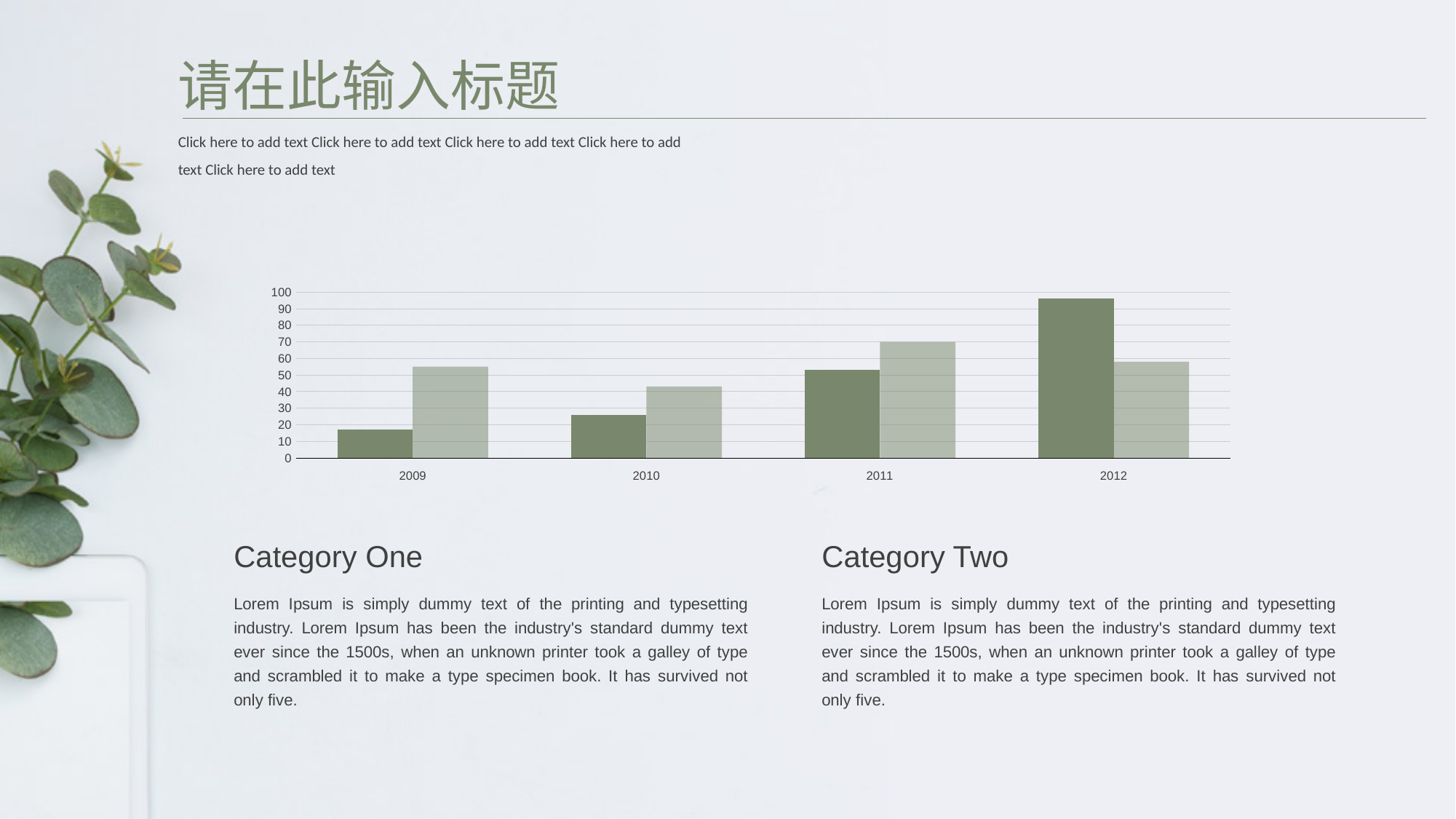

请在此输入标题
Click here to add text Click here to add text Click here to add text Click here to add text Click here to add text

### Chart

| Category | Region 1 | Region 2 |
|---|---|---|
| 2009 | 17.0 | 55.0 |
| 2010 | 26.0 | 43.0 |
| 2011 | 53.0 | 70.0 |
| 2012 | 96.0 | 58.0 |
Category One
Lorem Ipsum is simply dummy text of the printing and typesetting industry. Lorem Ipsum has been the industry's standard dummy text ever since the 1500s, when an unknown printer took a galley of type and scrambled it to make a type specimen book. It has survived not only five.
Category Two
Lorem Ipsum is simply dummy text of the printing and typesetting industry. Lorem Ipsum has been the industry's standard dummy text ever since the 1500s, when an unknown printer took a galley of type and scrambled it to make a type specimen book. It has survived not only five.